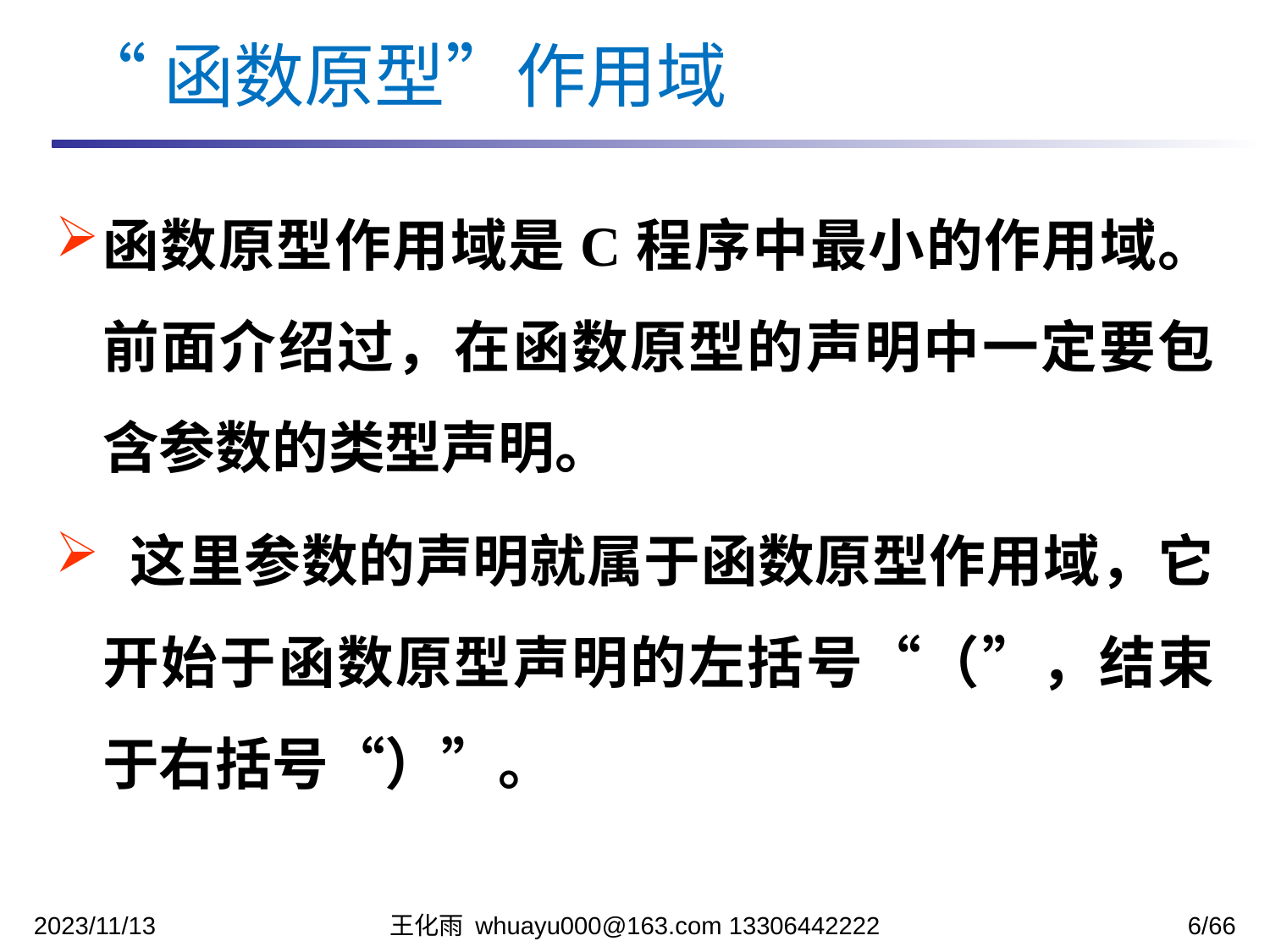

“函数原型”作用域
函数原型作用域是C程序中最小的作用域。前面介绍过，在函数原型的声明中一定要包含参数的类型声明。
 这里参数的声明就属于函数原型作用域，它开始于函数原型声明的左括号“（”，结束于右括号“）”。
2023/11/13
王化雨 whuayu000@163.com 13306442222
6/66